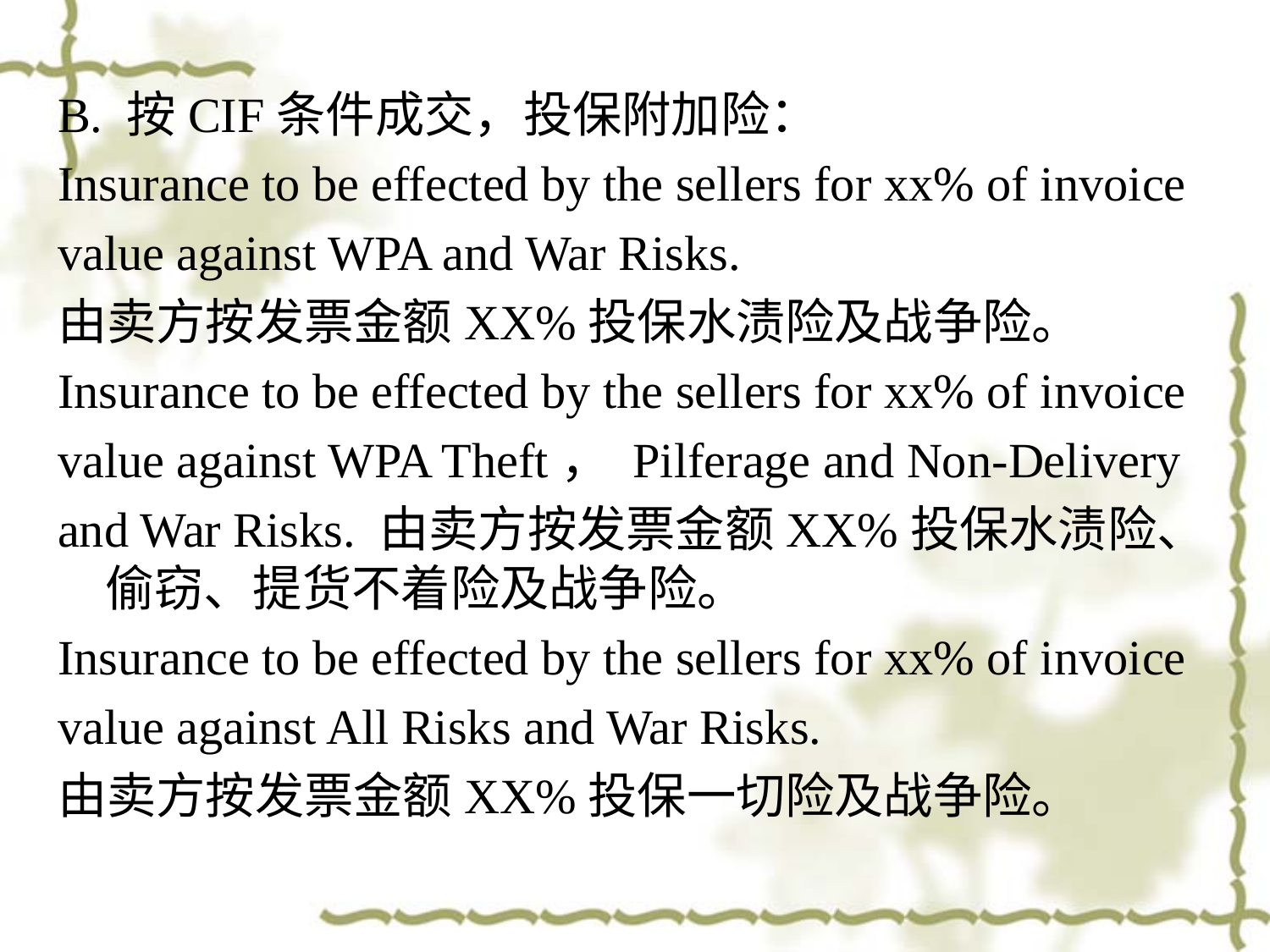

B. 按CIF条件成交，投保附加险：
Insurance to be effected by the sellers for xx% of invoice
value against WPA and War Risks.
由卖方按发票金额XX%投保水渍险及战争险。
Insurance to be effected by the sellers for xx% of invoice
value against WPA Theft， Pilferage and Non-Delivery
and War Risks. 由卖方按发票金额XX%投保水渍险、偷窃、提货不着险及战争险。
Insurance to be effected by the sellers for xx% of invoice
value against All Risks and War Risks.
由卖方按发票金额XX%投保一切险及战争险。